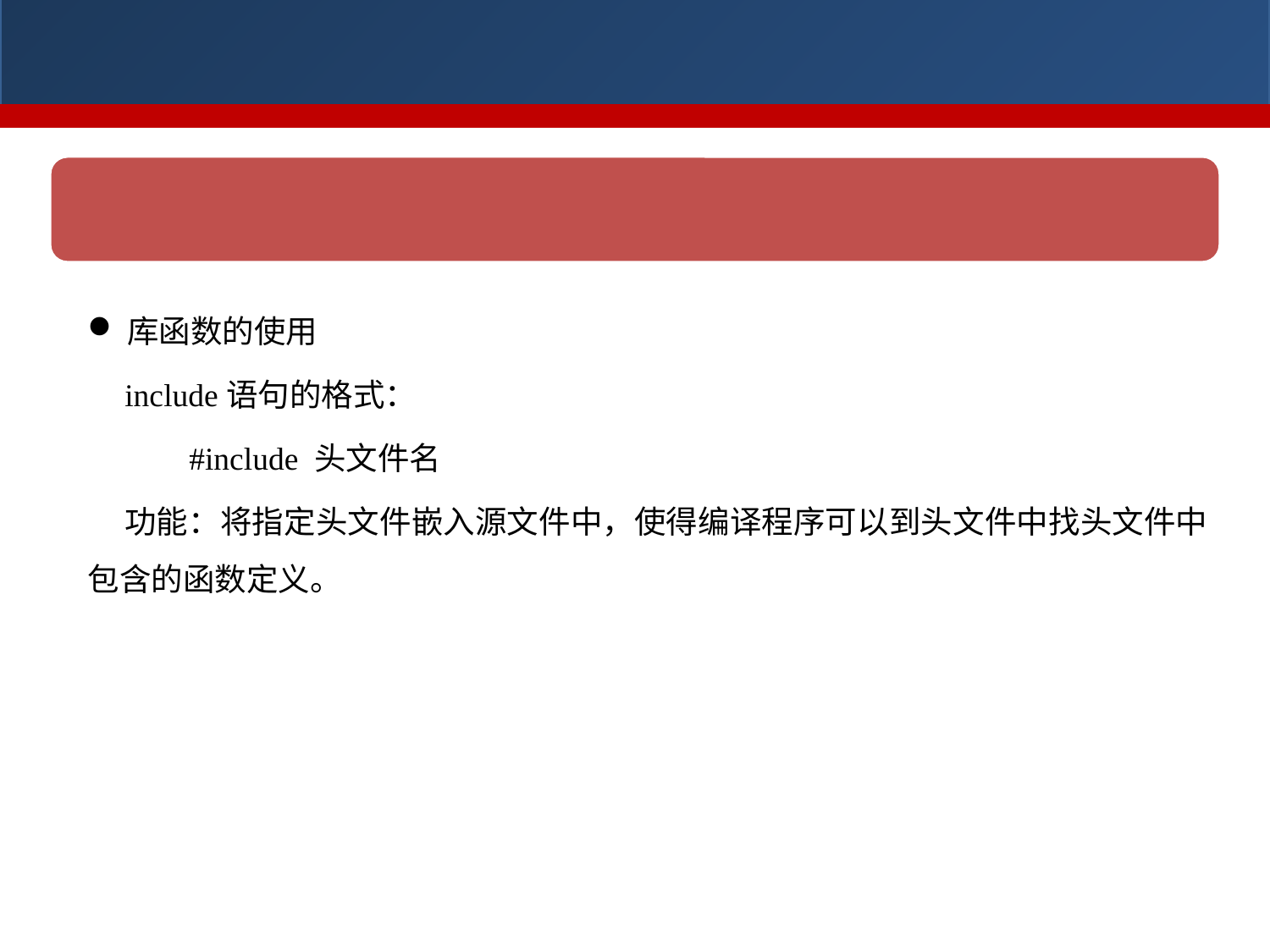

库函数的使用
include语句的格式：
        #include 头文件名
功能：将指定头文件嵌入源文件中，使得编译程序可以到头文件中找头文件中包含的函数定义。